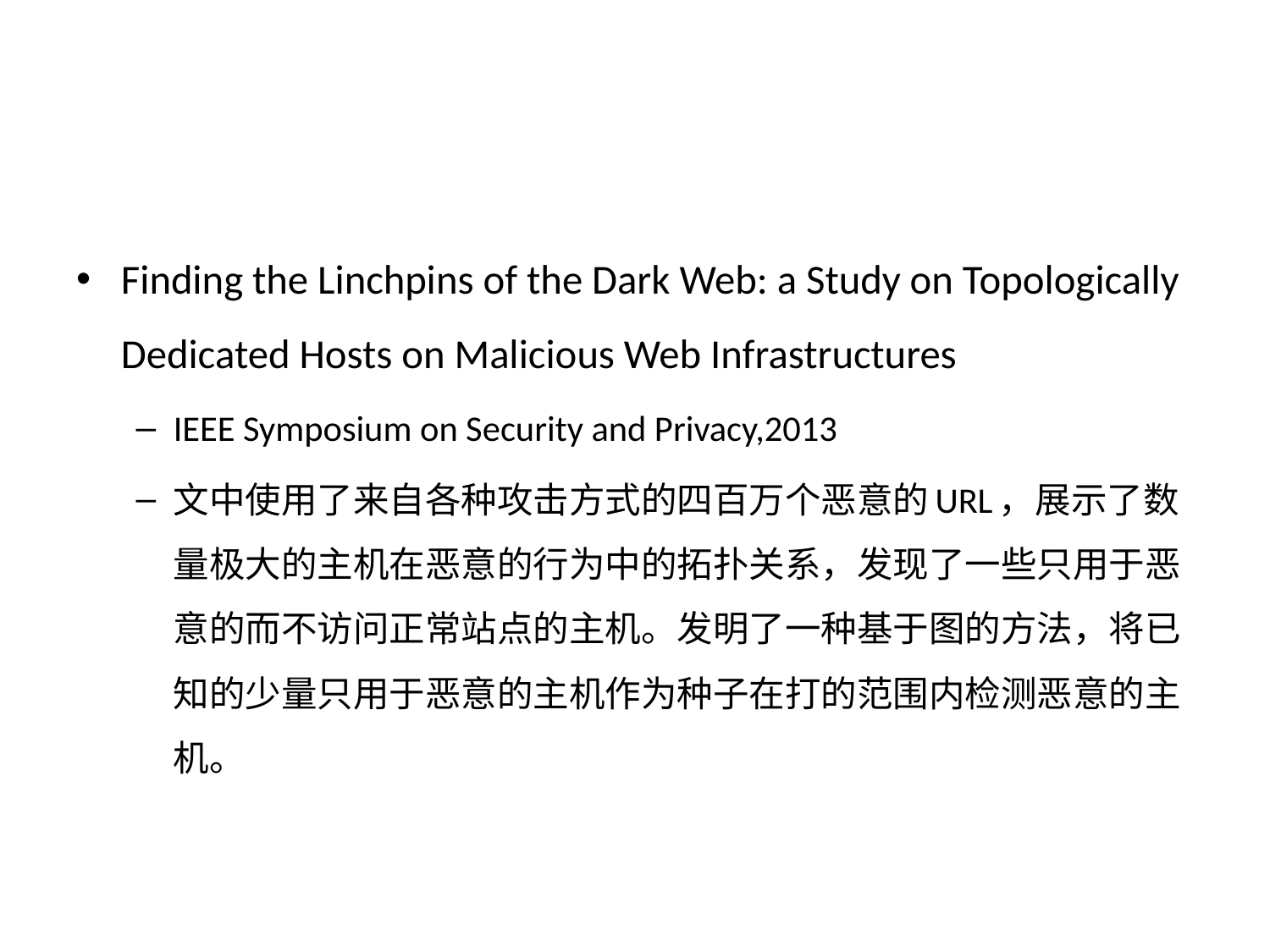

#
Finding the Linchpins of the Dark Web: a Study on Topologically Dedicated Hosts on Malicious Web Infrastructures
IEEE Symposium on Security and Privacy,2013
文中使用了来自各种攻击方式的四百万个恶意的URL，展示了数量极大的主机在恶意的行为中的拓扑关系，发现了一些只用于恶意的而不访问正常站点的主机。发明了一种基于图的方法，将已知的少量只用于恶意的主机作为种子在打的范围内检测恶意的主机。